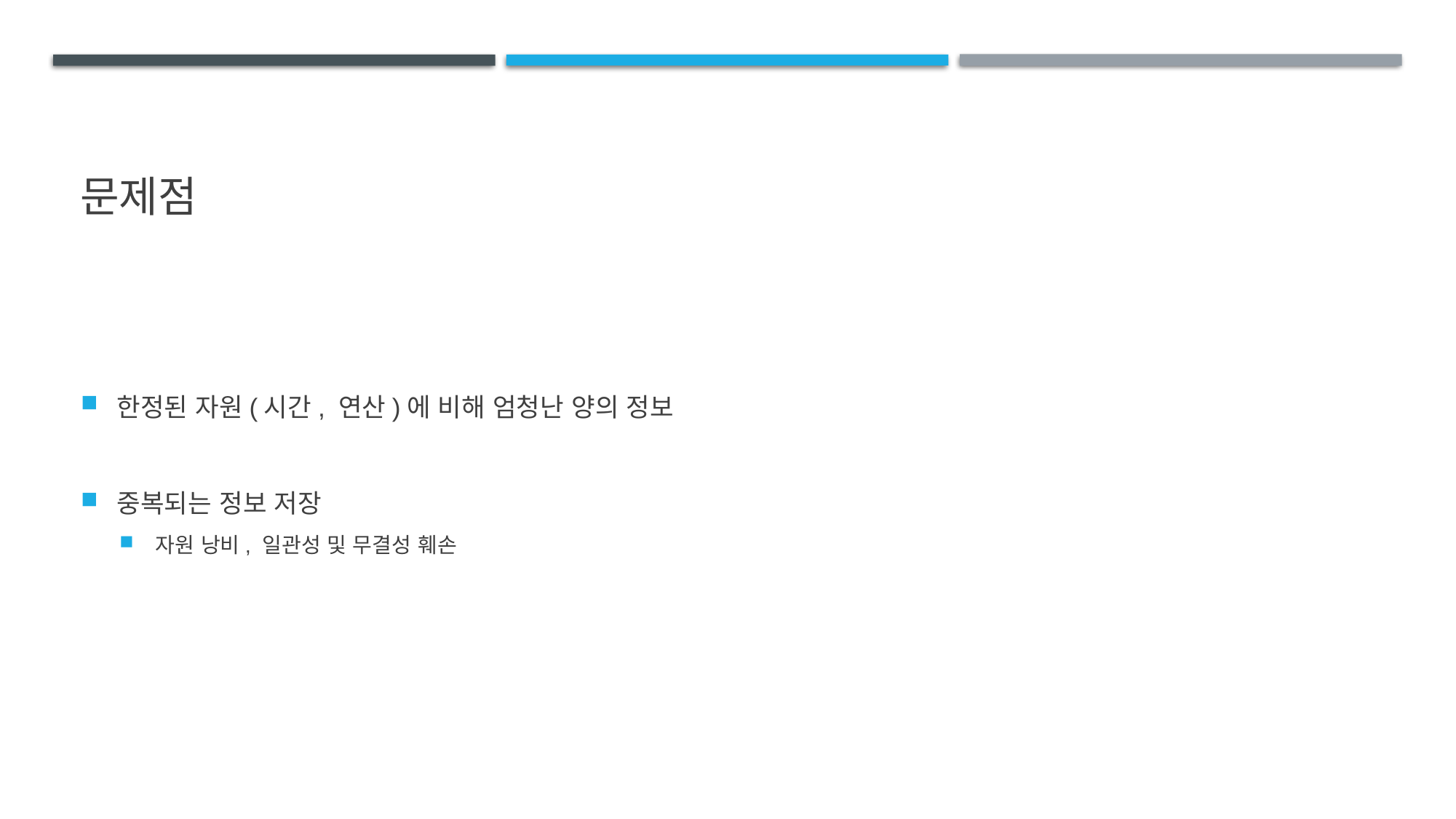

# 문제점
한정된 자원(시간, 연산)에 비해 엄청난 양의 정보

중복되는 정보 저장
자원 낭비, 일관성 및 무결성 훼손